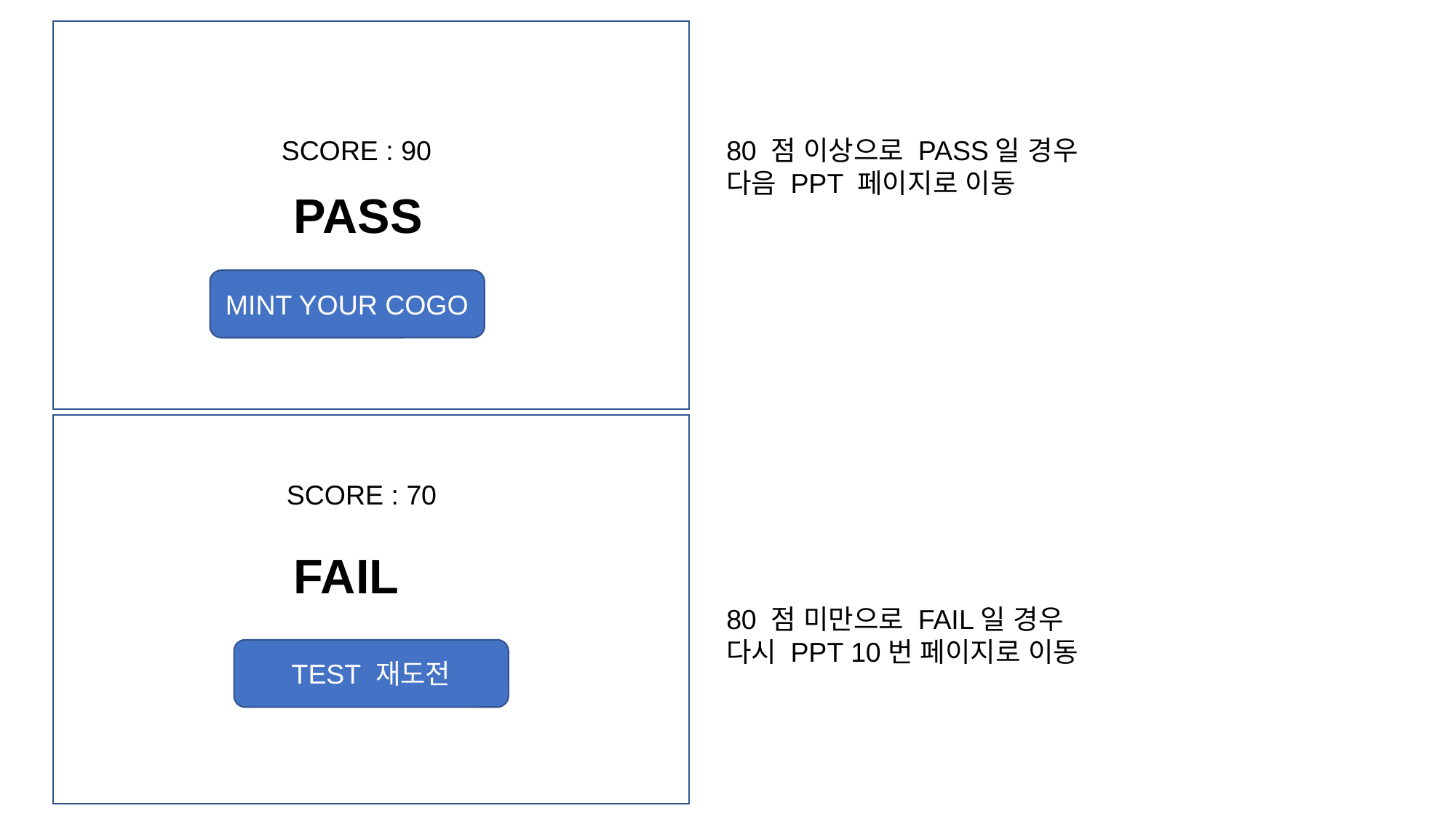

#
SCORE : 90
80 점 이상으로 PASS일 경우
다음 PPT 페이지로 이동
PASS

MINT YOUR COGO

SCORE : 70
FAIL
80 점 미만으로 FAIL일 경우
다시 PPT 10번 페이지로 이동

TEST 재도전